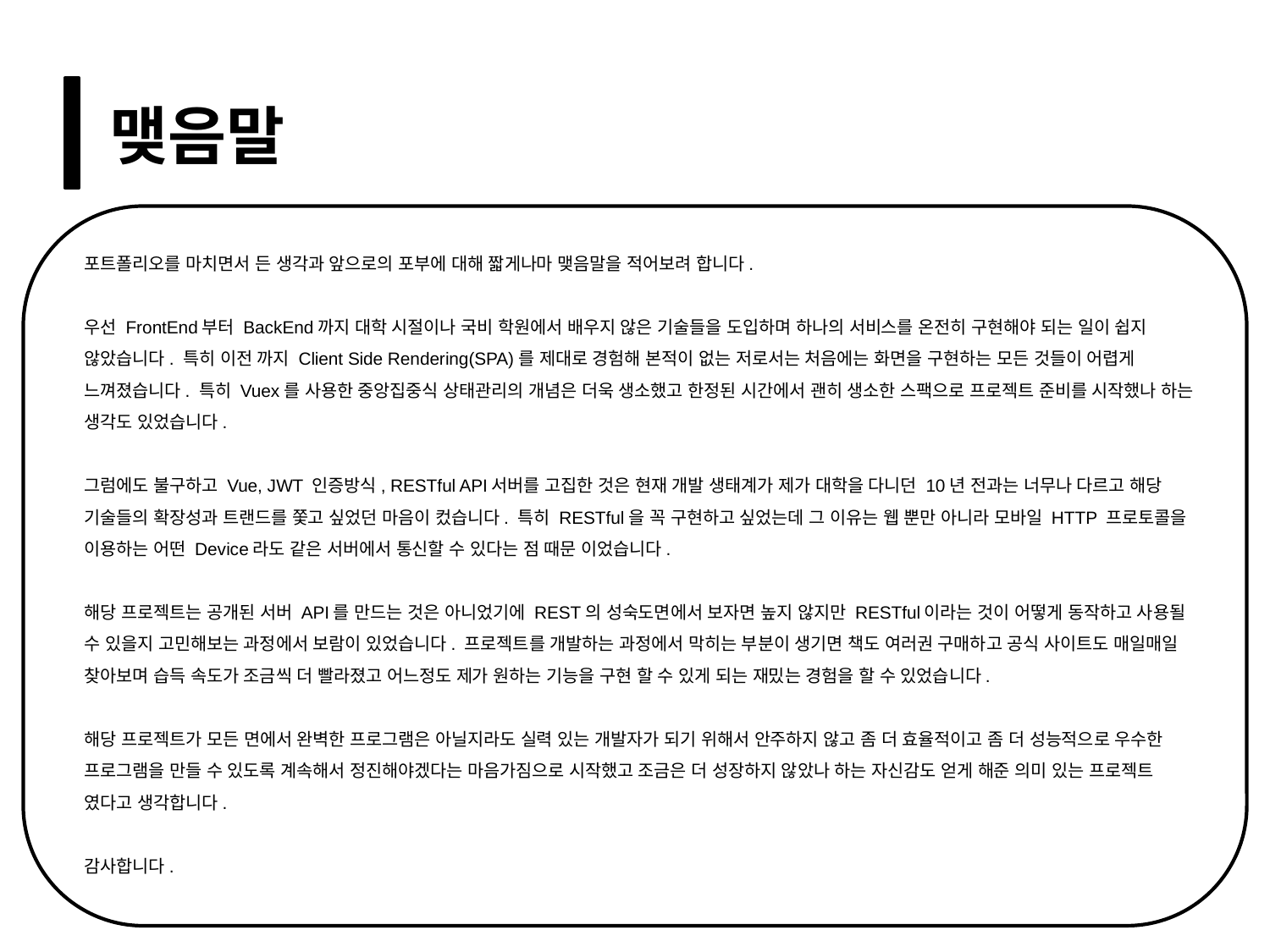

맺음말

포트폴리오를 마치면서 든 생각과 앞으로의 포부에 대해 짧게나마 맺음말을 적어보려 합니다.

우선 FrontEnd부터 BackEnd까지 대학 시절이나 국비 학원에서 배우지 않은 기술들을 도입하며 하나의 서비스를 온전히 구현해야 되는 일이 쉽지 않았습니다. 특히 이전 까지 Client Side Rendering(SPA)를 제대로 경험해 본적이 없는 저로서는 처음에는 화면을 구현하는 모든 것들이 어렵게 느껴졌습니다. 특히 Vuex를 사용한 중앙집중식 상태관리의 개념은 더욱 생소했고 한정된 시간에서 괜히 생소한 스팩으로 프로젝트 준비를 시작했나 하는 생각도 있었습니다.

그럼에도 불구하고 Vue, JWT 인증방식, RESTful API서버를 고집한 것은 현재 개발 생태계가 제가 대학을 다니던 10년 전과는 너무나 다르고 해당 기술들의 확장성과 트랜드를 쫓고 싶었던 마음이 컸습니다. 특히 RESTful을 꼭 구현하고 싶었는데 그 이유는 웹 뿐만 아니라 모바일 HTTP 프로토콜을 이용하는 어떤 Device라도 같은 서버에서 통신할 수 있다는 점 때문 이었습니다.

해당 프로젝트는 공개된 서버 API를 만드는 것은 아니었기에 REST의 성숙도면에서 보자면 높지 않지만 RESTful이라는 것이 어떻게 동작하고 사용될 수 있을지 고민해보는 과정에서 보람이 있었습니다. 프로젝트를 개발하는 과정에서 막히는 부분이 생기면 책도 여러권 구매하고 공식 사이트도 매일매일 찾아보며 습득 속도가 조금씩 더 빨라졌고 어느정도 제가 원하는 기능을 구현 할 수 있게 되는 재밌는 경험을 할 수 있었습니다.

해당 프로젝트가 모든 면에서 완벽한 프로그램은 아닐지라도 실력 있는 개발자가 되기 위해서 안주하지 않고 좀 더 효율적이고 좀 더 성능적으로 우수한 프로그램을 만들 수 있도록 계속해서 정진해야겠다는 마음가짐으로 시작했고 조금은 더 성장하지 않았나 하는 자신감도 얻게 해준 의미 있는 프로젝트 였다고 생각합니다.

감사합니다.